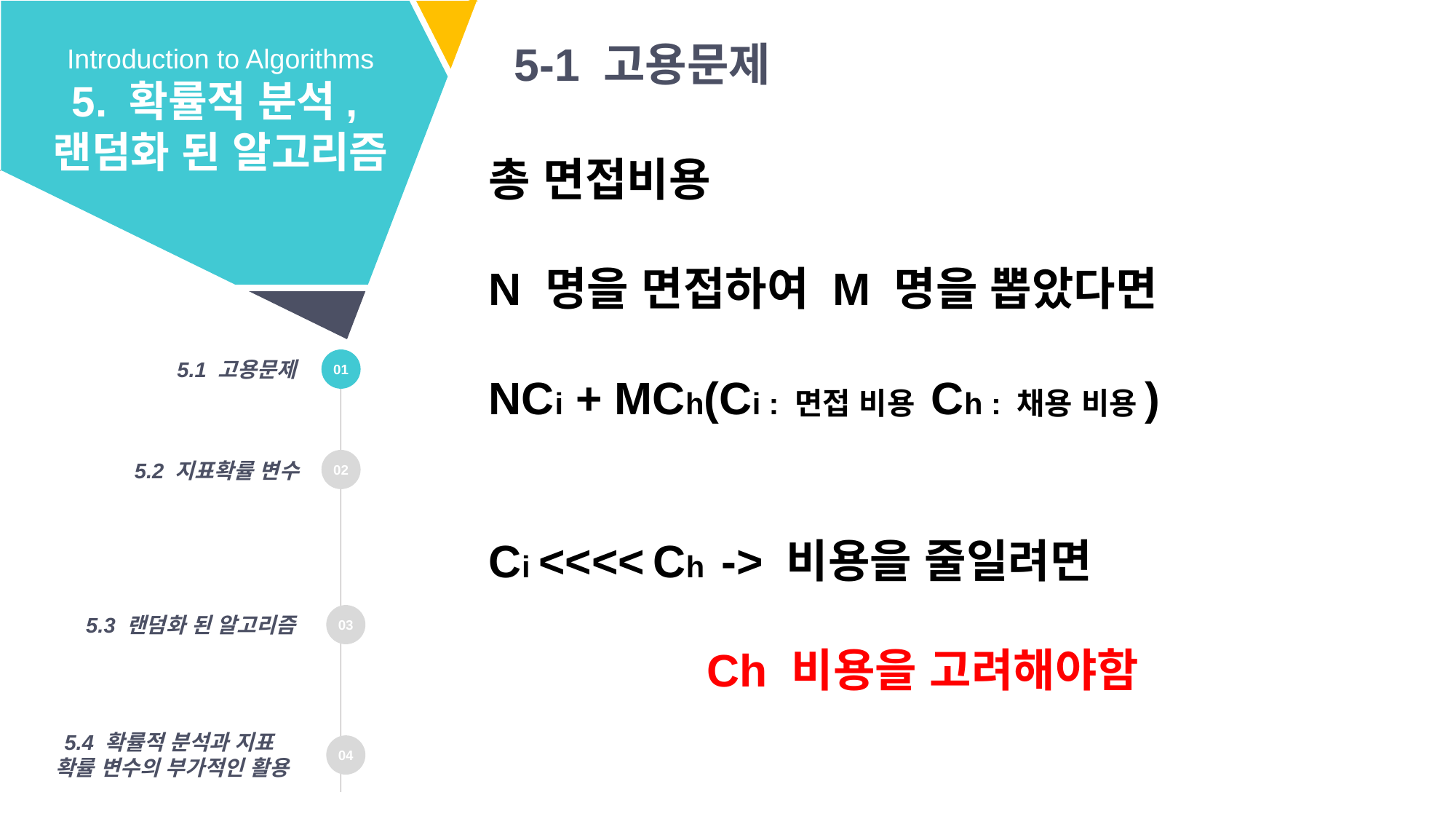

5-1 고용문제
Introduction to Algorithms
5. 확률적 분석,
랜덤화 된 알고리즘
총 면접비용

N 명을 면접하여 M 명을 뽑았다면

NCi + MCh(Ci : 면접 비용 Ch : 채용 비용)

Ci <<<< Ch  -> 비용을 줄일려면

		Ch 비용을 고려해야함
01
5.1 고용문제
02
5.2 지표확률 변수
03
5.3 랜덤화 된 알고리즘
5.4 확률적 분석과 지표
확률 변수의 부가적인 활용
04